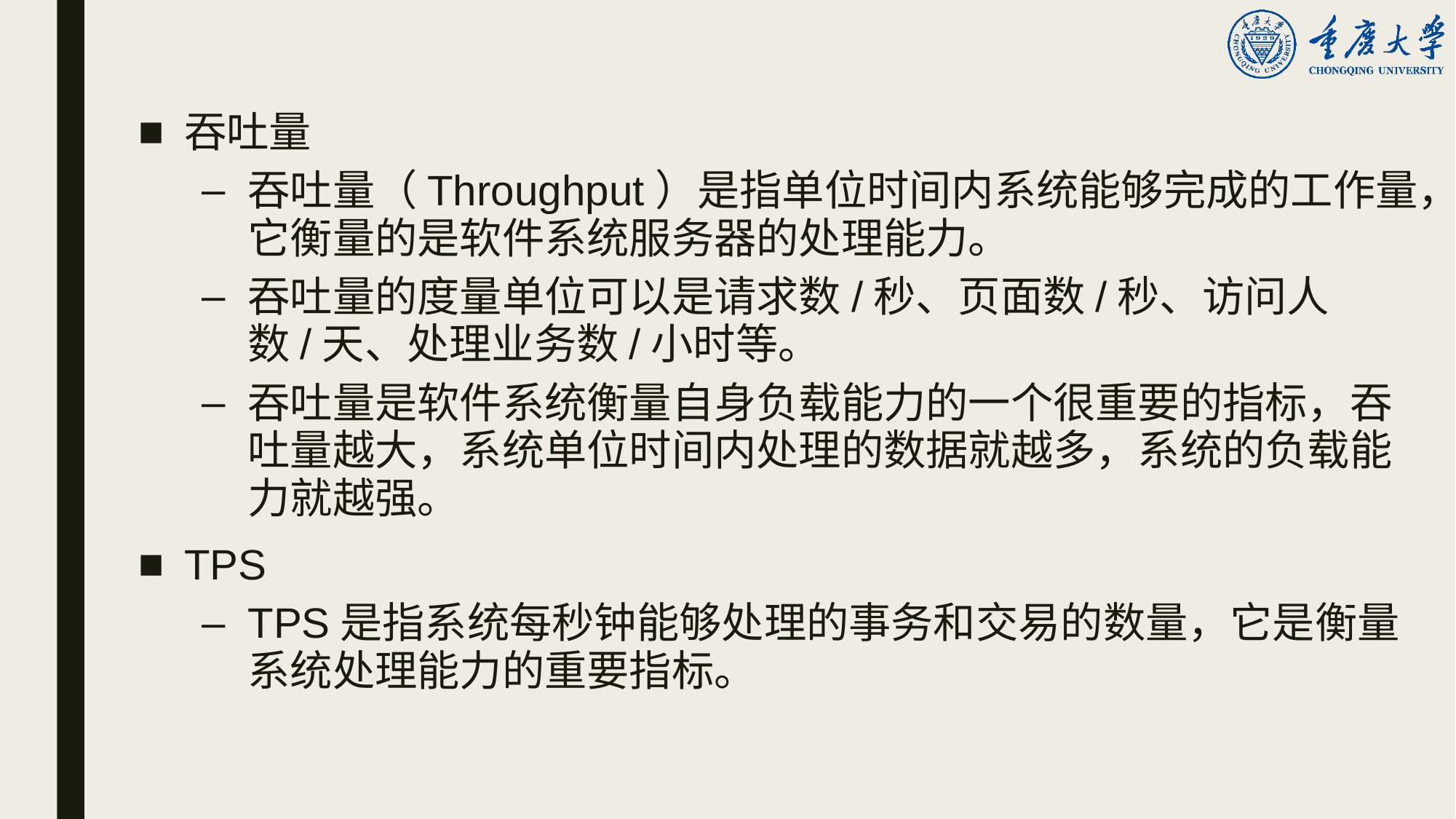

吞吐量
吞吐量（Throughput）是指单位时间内系统能够完成的工作量，它衡量的是软件系统服务器的处理能力。
吞吐量的度量单位可以是请求数/秒、页面数/秒、访问人数/天、处理业务数/小时等。
吞吐量是软件系统衡量自身负载能力的一个很重要的指标，吞吐量越大，系统单位时间内处理的数据就越多，系统的负载能力就越强。
TPS
TPS是指系统每秒钟能够处理的事务和交易的数量，它是衡量系统处理能力的重要指标。